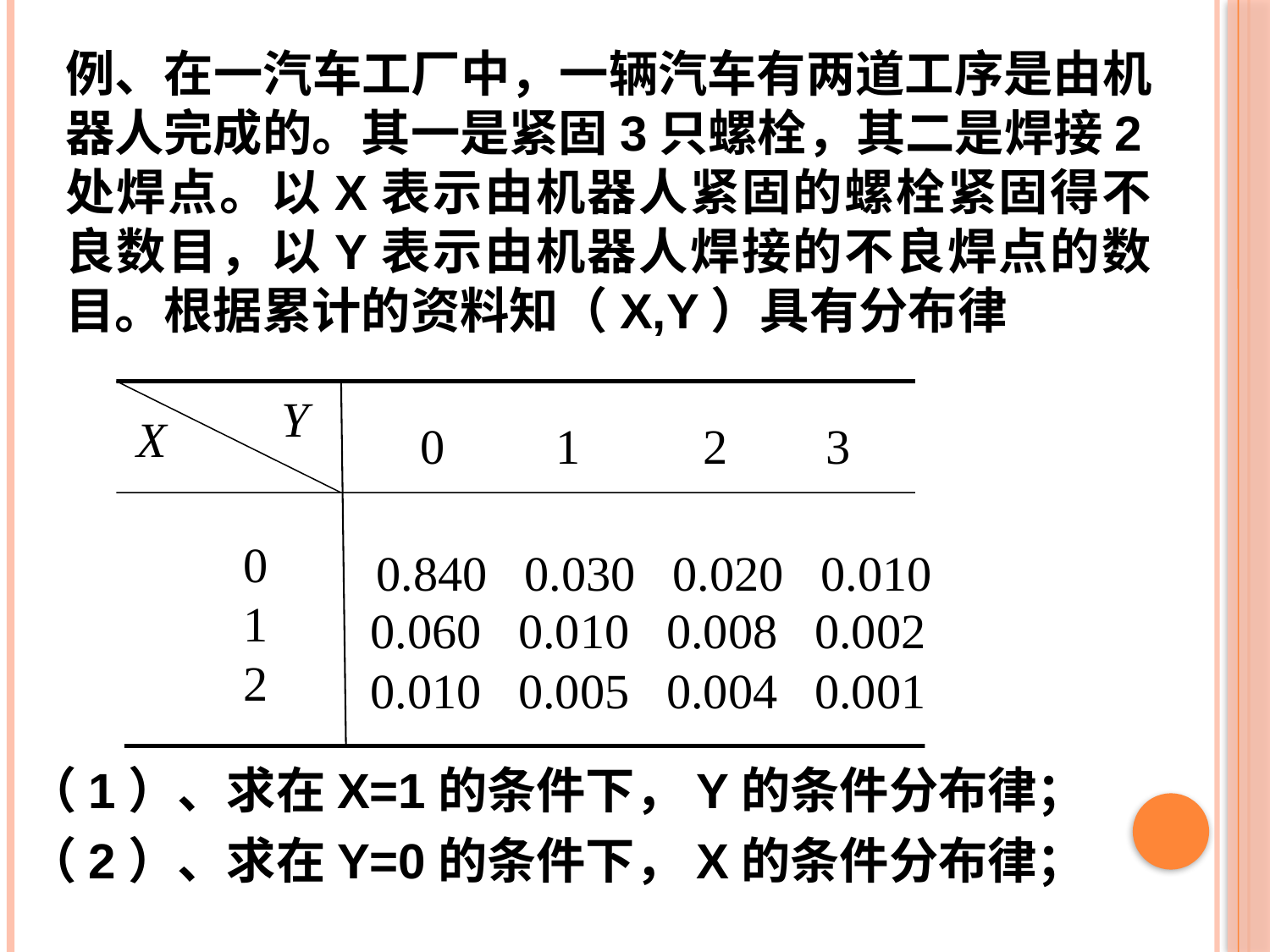

例、在一汽车工厂中，一辆汽车有两道工序是由机器人完成的。其一是紧固3只螺栓，其二是焊接2处焊点。以X表示由机器人紧固的螺栓紧固得不良数目，以Y表示由机器人焊接的不良焊点的数目。根据累计的资料知（X,Y）具有分布律

Y

X

0         1          2        3
 0
 1
 2
0.840   0.030   0.020   0.010
0.060   0.010   0.008   0.002
0.010   0.005   0.004   0.001
（1）、求在X=1的条件下，Y的条件分布律；
（2）、求在Y=0的条件下，X的条件分布律；